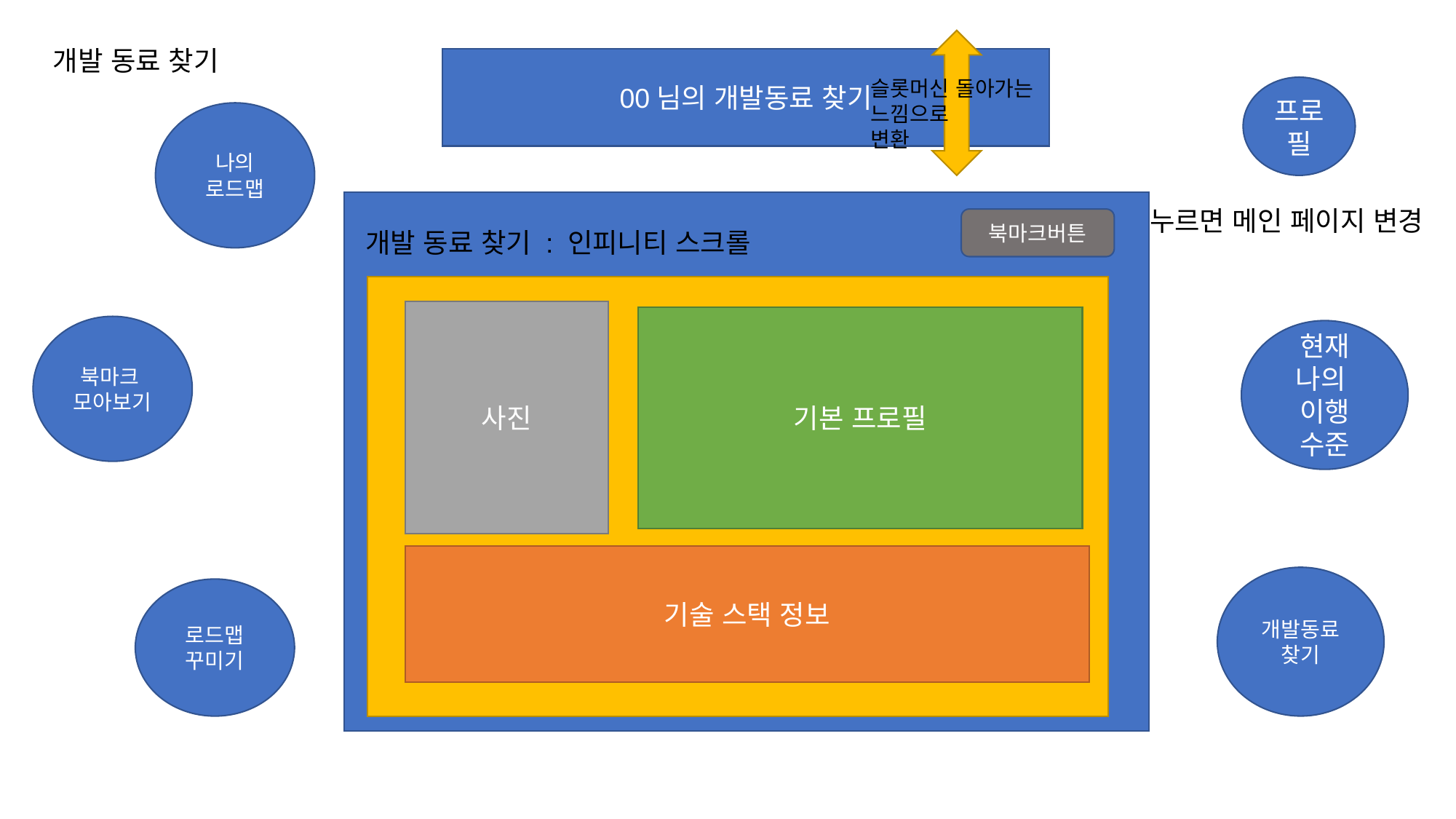

개발 동료 찾기
00님의 개발동료 찾기
슬롯머신 돌아가는 느낌으로
변환
프로필
나의
로드맵

누르면 메인 페이지 변경
북마크버튼
개발 동료 찾기 : 인피니티 스크롤

사진
기본 프로필
북마크
모아보기
현재 나의
이행 수준
기술 스택 정보
개발동료찾기
로드맵
꾸미기